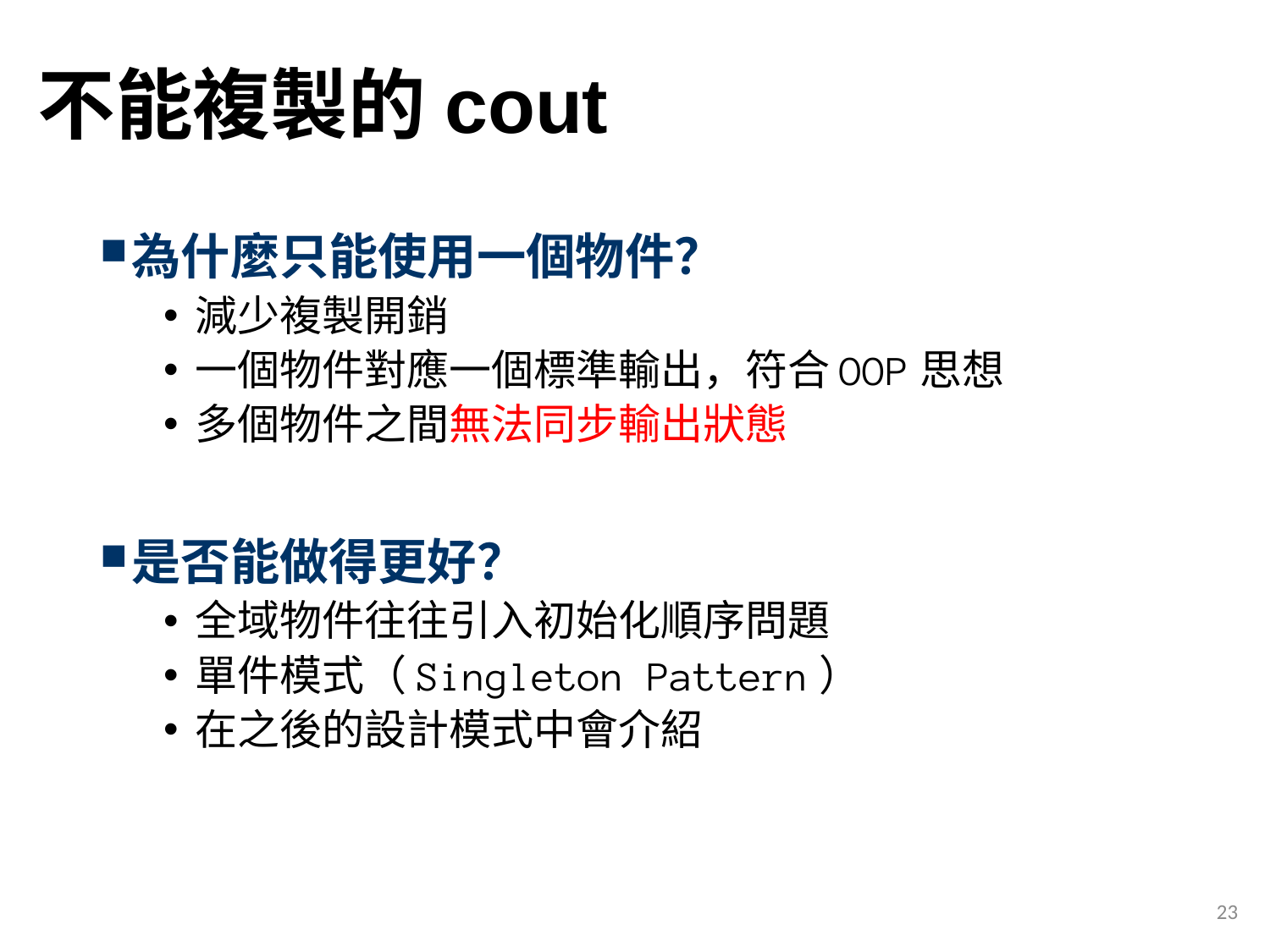

# 不能複製的cout
為什麼只能使用一個物件？
減少複製開銷
一個物件對應一個標準輸出，符合OOP思想
多個物件之間無法同步輸出狀態

是否能做得更好？
全域物件往往引入初始化順序問題
單件模式（Singleton Pattern）
在之後的設計模式中會介紹

23